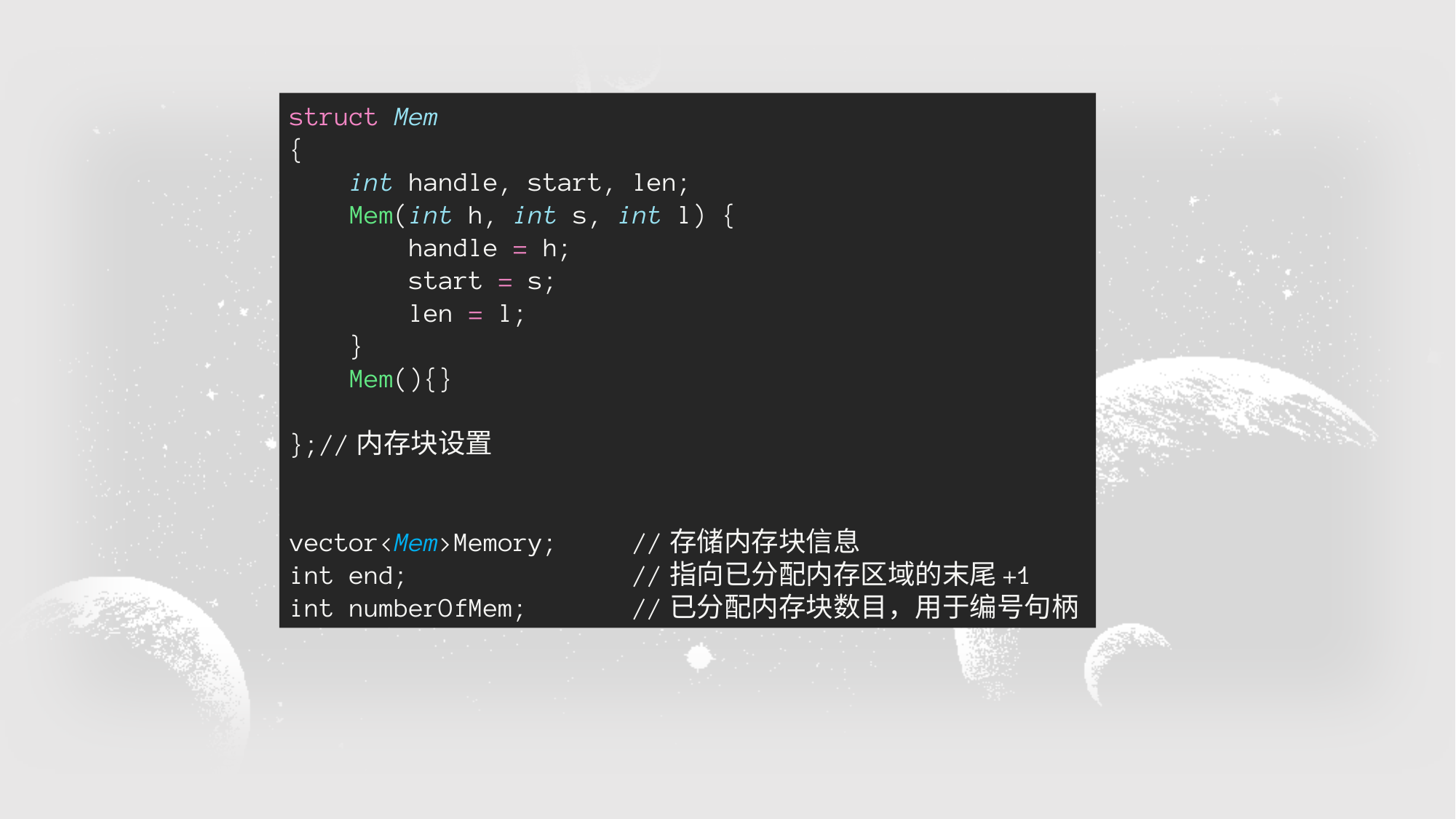

struct Mem
{
    int handle, start, len;
    Mem(int h, int s, int l) {
        handle = h;
        start = s;
        len = l;
    }
    Mem(){}
};//内存块设置

vector<Mem>Memory;     //存储内存块信息
int end;               //指向已分配内存区域的末尾+1
int numberOfMem;       //已分配内存块数目，用于编号句柄